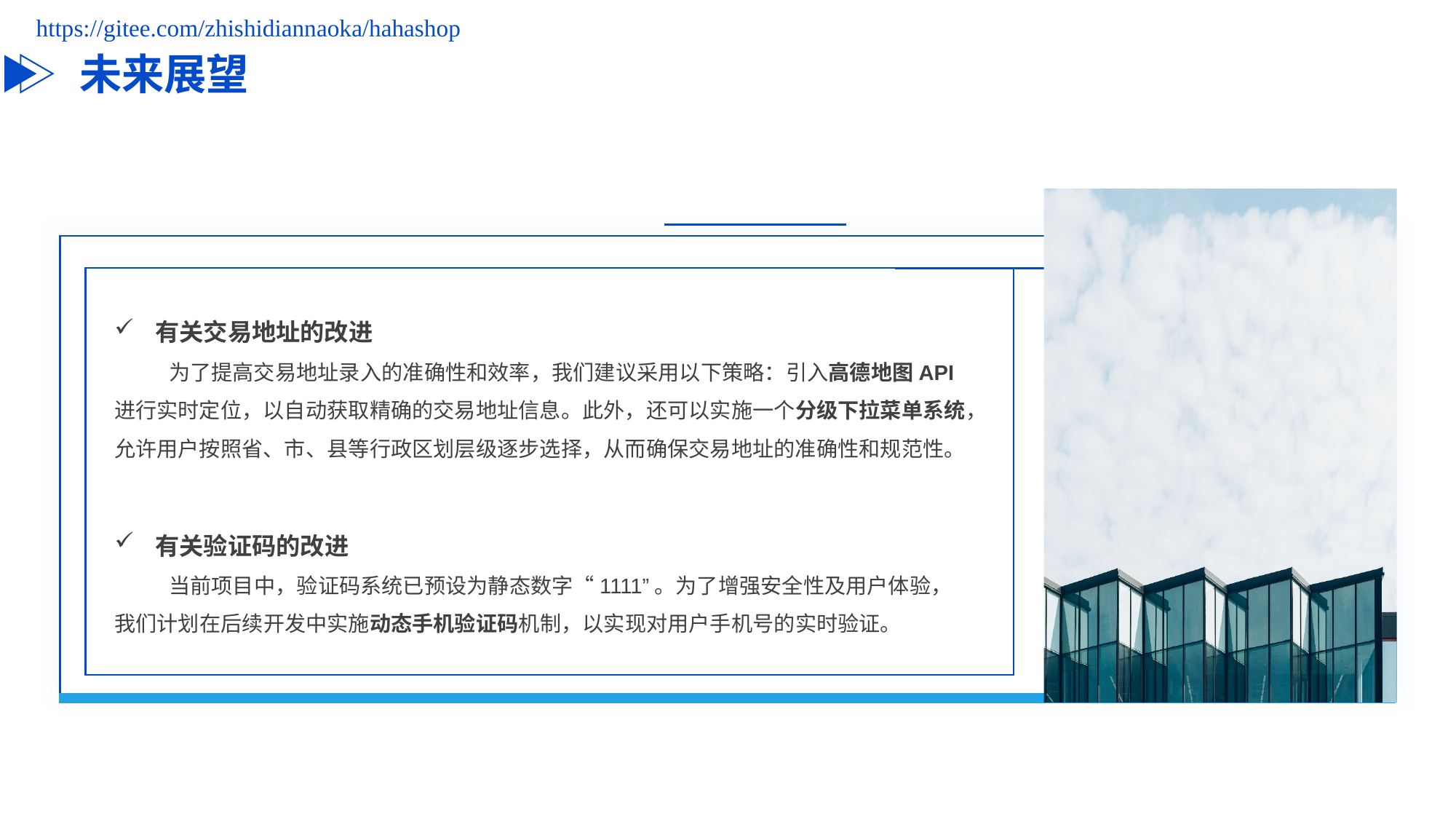

https://gitee.com/zhishidiannaoka/hahashop
未来展望

有关交易地址的改进
为了提高交易地址录入的准确性和效率，我们建议采用以下策略：引入高德地图API进行实时定位，以自动获取精确的交易地址信息。此外，还可以实施一个分级下拉菜单系统，允许用户按照省、市、县等行政区划层级逐步选择，从而确保交易地址的准确性和规范性。
有关验证码的改进
当前项目中，验证码系统已预设为静态数字“1111”。为了增强安全性及用户体验，我们计划在后续开发中实施动态手机验证码机制，以实现对用户手机号的实时验证。